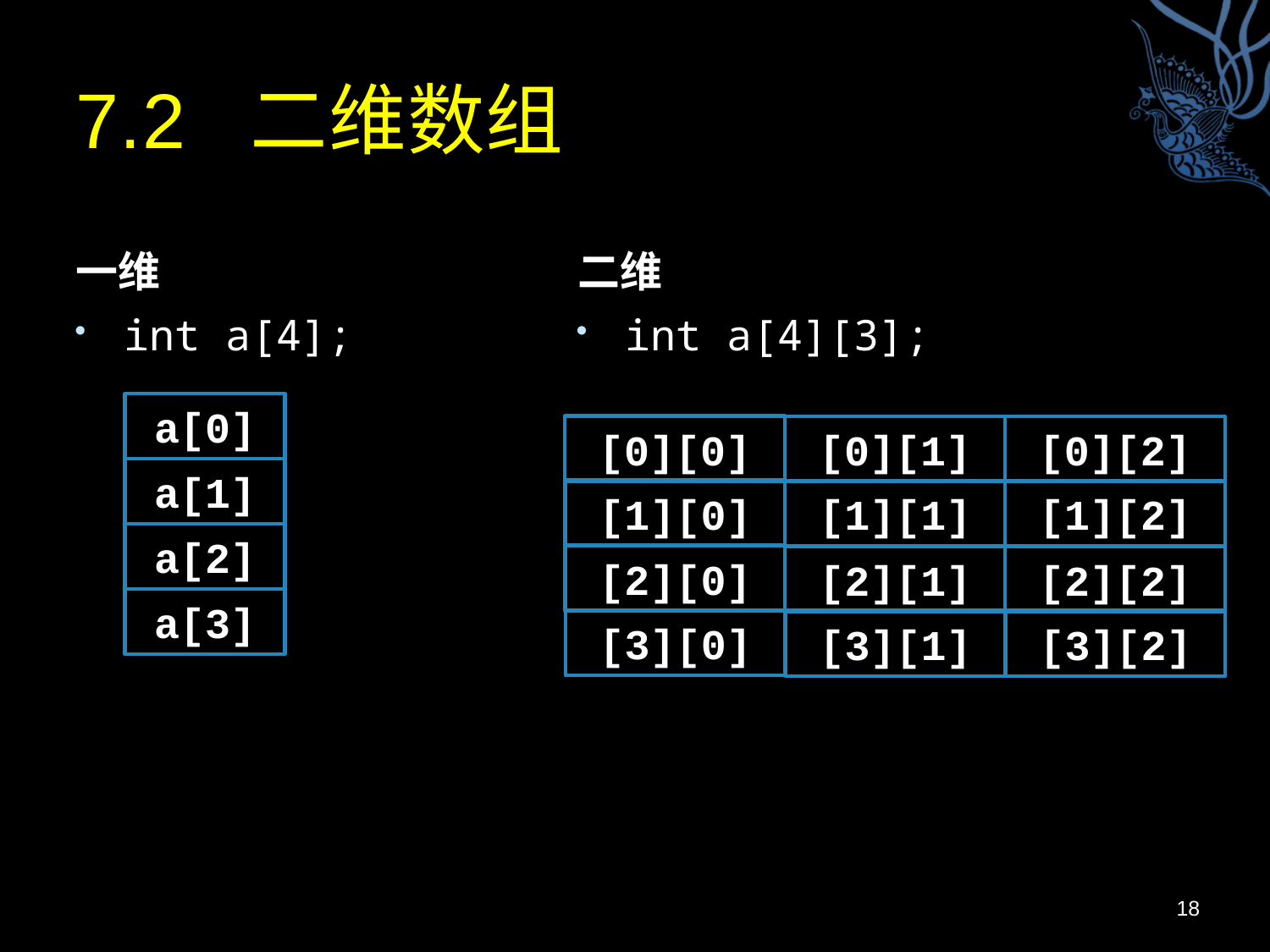

# 7.2  二维数组
一维
二维
int a[4];

int a[4][3];

a[0]
a[1]
a[2]
a[3]
[0][0]
[0][1]
[0][2]
[1][0]
[1][2]
[1][1]
[2][0]
[2][1]
[2][2]
[3][0]
[3][2]
[3][1]
18